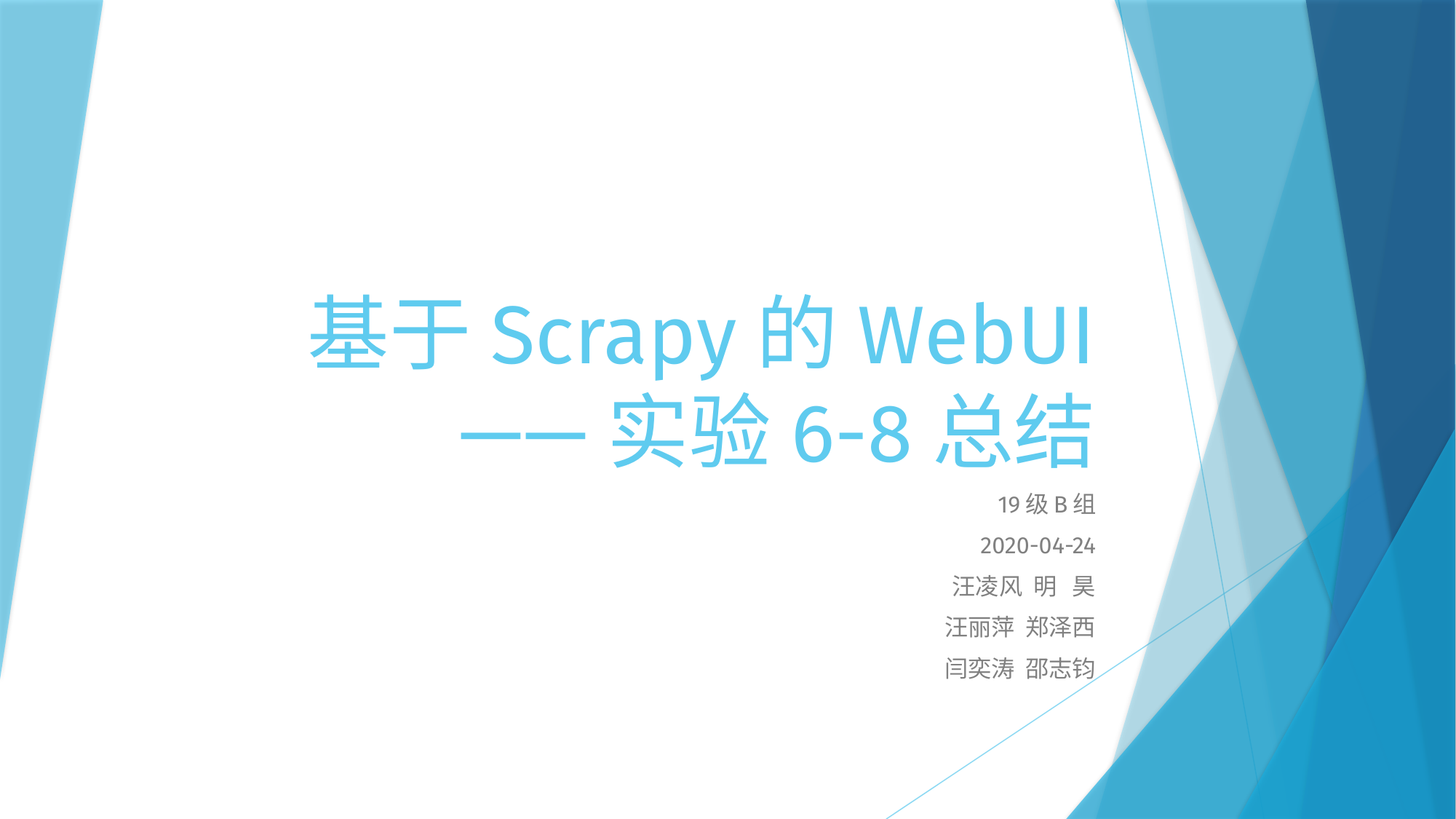

# 基于Scrapy的WebUI——实验6-8总结
19级B组
2020-04-24
汪凌风  明   昊
汪丽萍  郑泽西
闫奕涛  邵志钧